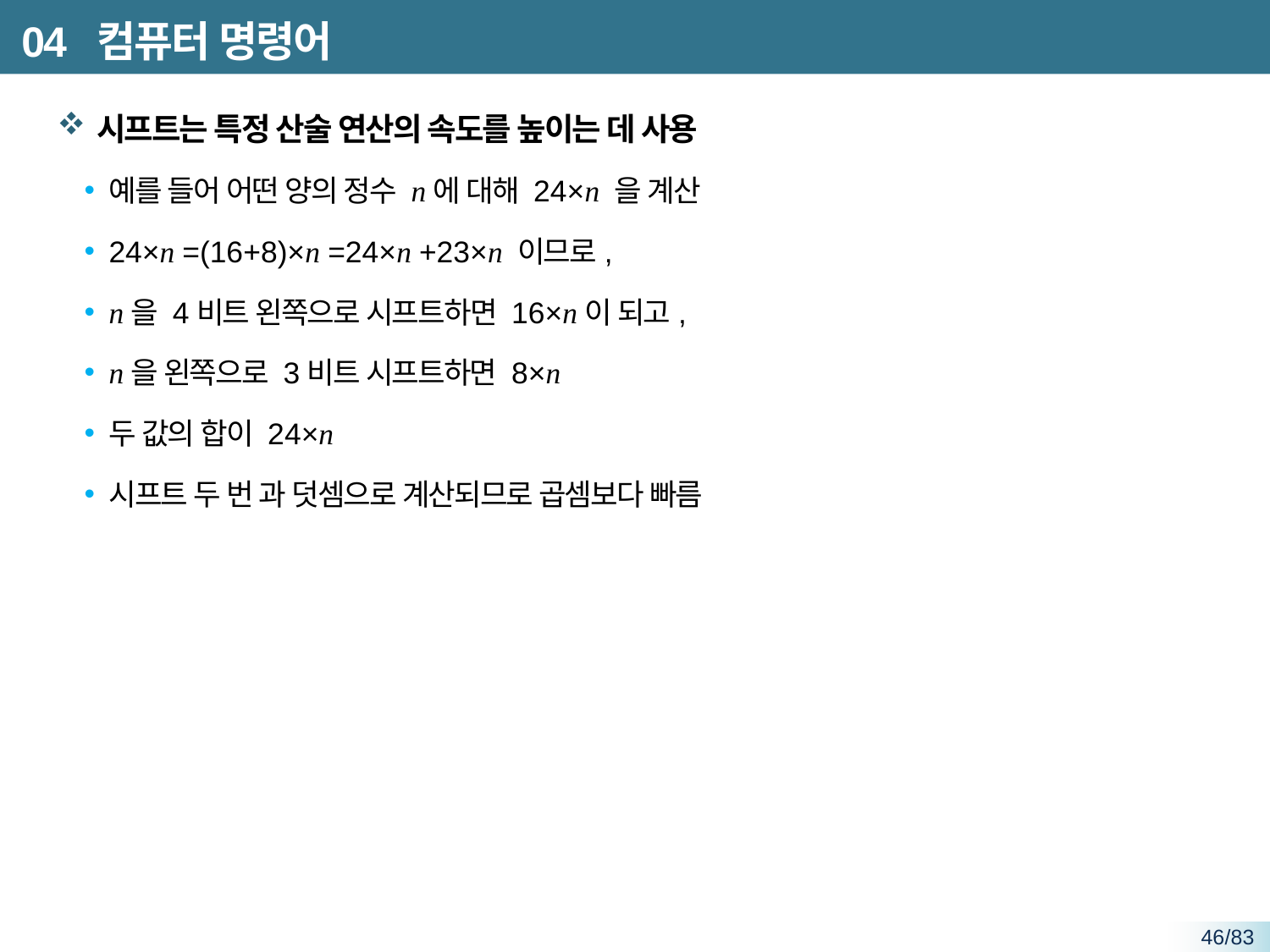

# 04  컴퓨터 명령어
시프트는 특정 산술 연산의 속도를 높이는 데 사용
예를 들어 어떤 양의 정수 n에 대해 24×n 을 계산
24×n =(16+8)×n =24×n +23×n 이므로,
n을 4비트 왼쪽으로 시프트하면 16×n이 되고,
n을 왼쪽으로 3비트 시프트하면 8×n
두 값의 합이 24×n
시프트 두 번 과 덧셈으로 계산되므로 곱셈보다 빠름